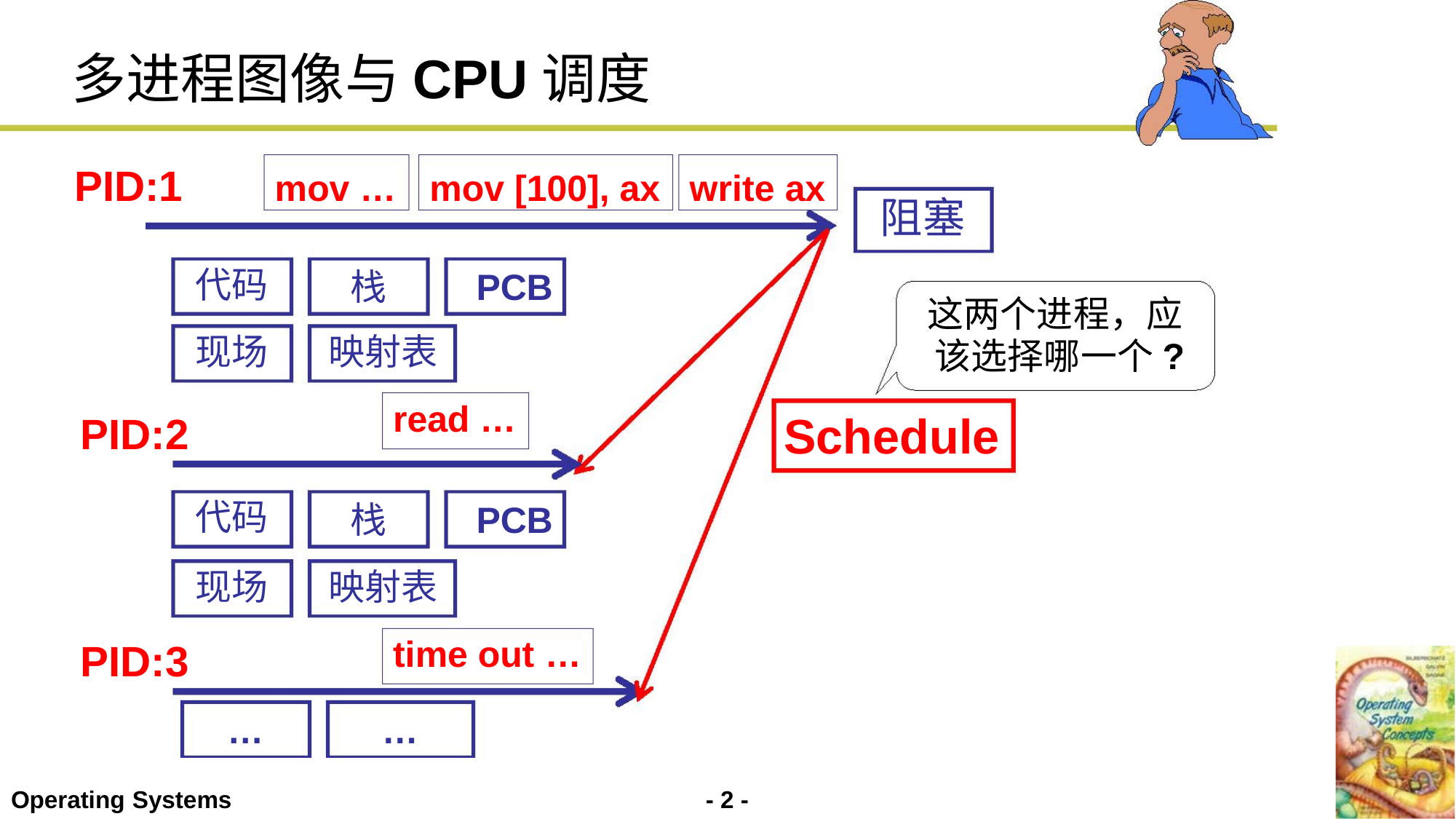

多进程图像与CPU调度

PID:1 mov … mov [100], ax write ax
阻塞
栈 PCB
代码
现场 映射表
read …
这两个进程，应
该选择哪一个?
Schedule
PID:2
栈 PCB
代码
现场 映射表
time out …
PID:3

…
…
- 2 -
Operating Systems